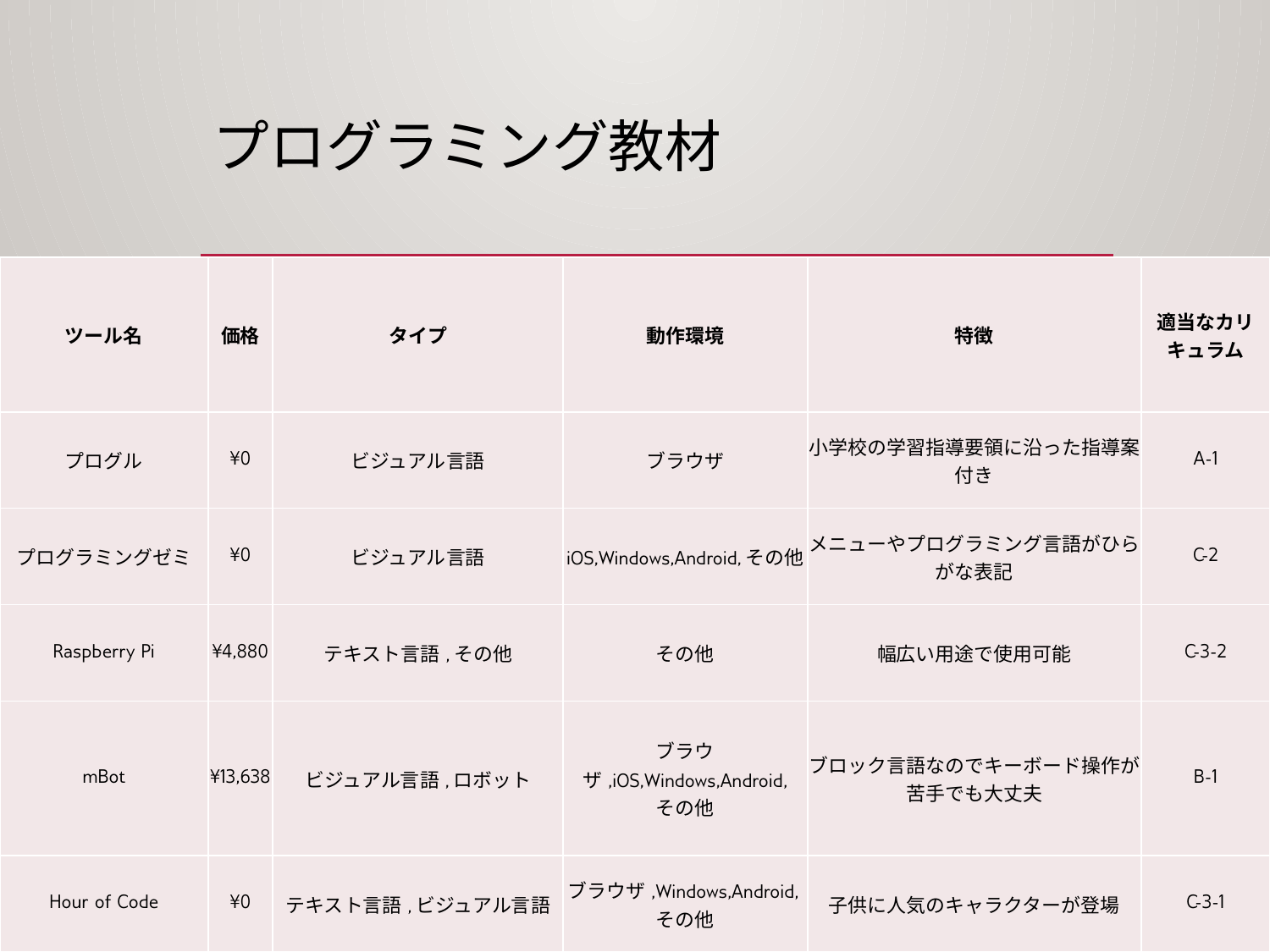

# プログラミング教材
| ツール名 | 価格 | タイプ | 動作環境 | 特徴 | 適当なカリキュラム |
| --- | --- | --- | --- | --- | --- |
| プログル | ¥0 | ビジュアル言語 | ブラウザ | 小学校の学習指導要領に沿った指導案付き | A-1 |
| プログラミングゼミ | ¥0 | ビジュアル言語 | iOS,Windows,Android,その他 | メニューやプログラミング言語がひらがな表記 | C-2 |
| Raspberry Pi | ¥4,880 | テキスト言語,その他 | その他 | 幅広い用途で使用可能 | C-3-2 |
| mBot | ¥13,638 | ビジュアル言語,ロボット | ブラウザ,iOS,Windows,Android, その他 | ブロック言語なのでキーボード操作が苦手でも大丈夫 | B-1 |
| Hour of Code | ¥0 | テキスト言語,ビジュアル言語 | ブラウザ,Windows,Android,その他 | 子供に人気のキャラクターが登場 | C-3-1 |